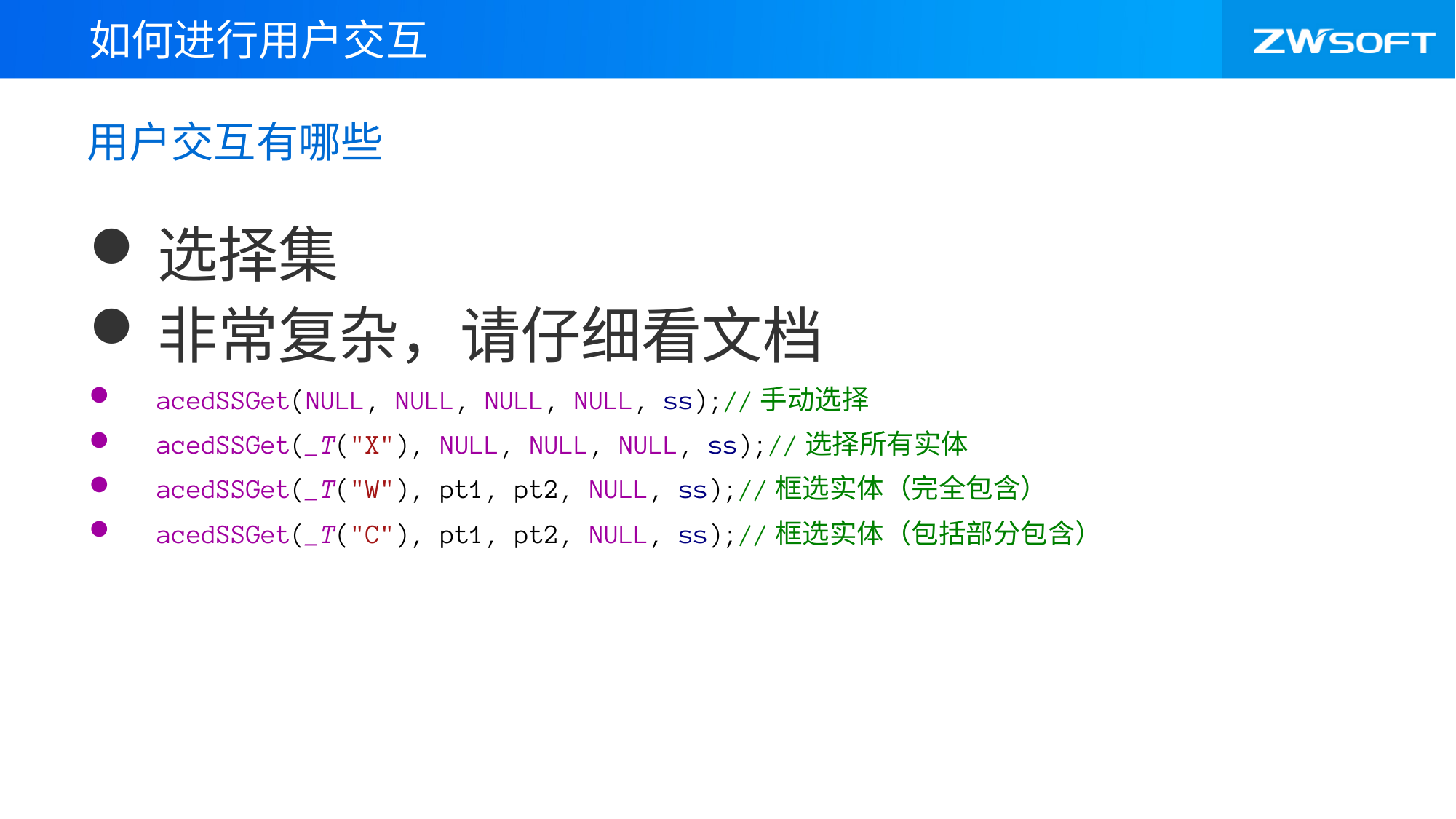

如何进行用户交互
# 用户交互有哪些
选择集
非常复杂，请仔细看文档
acedSSGet(NULL, NULL, NULL, NULL, ss);//手动选择
acedSSGet(_T("X"), NULL, NULL, NULL, ss);//选择所有实体
acedSSGet(_T("W"), pt1, pt2, NULL, ss);//框选实体（完全包含）
acedSSGet(_T("C"), pt1, pt2, NULL, ss);//框选实体（包括部分包含）